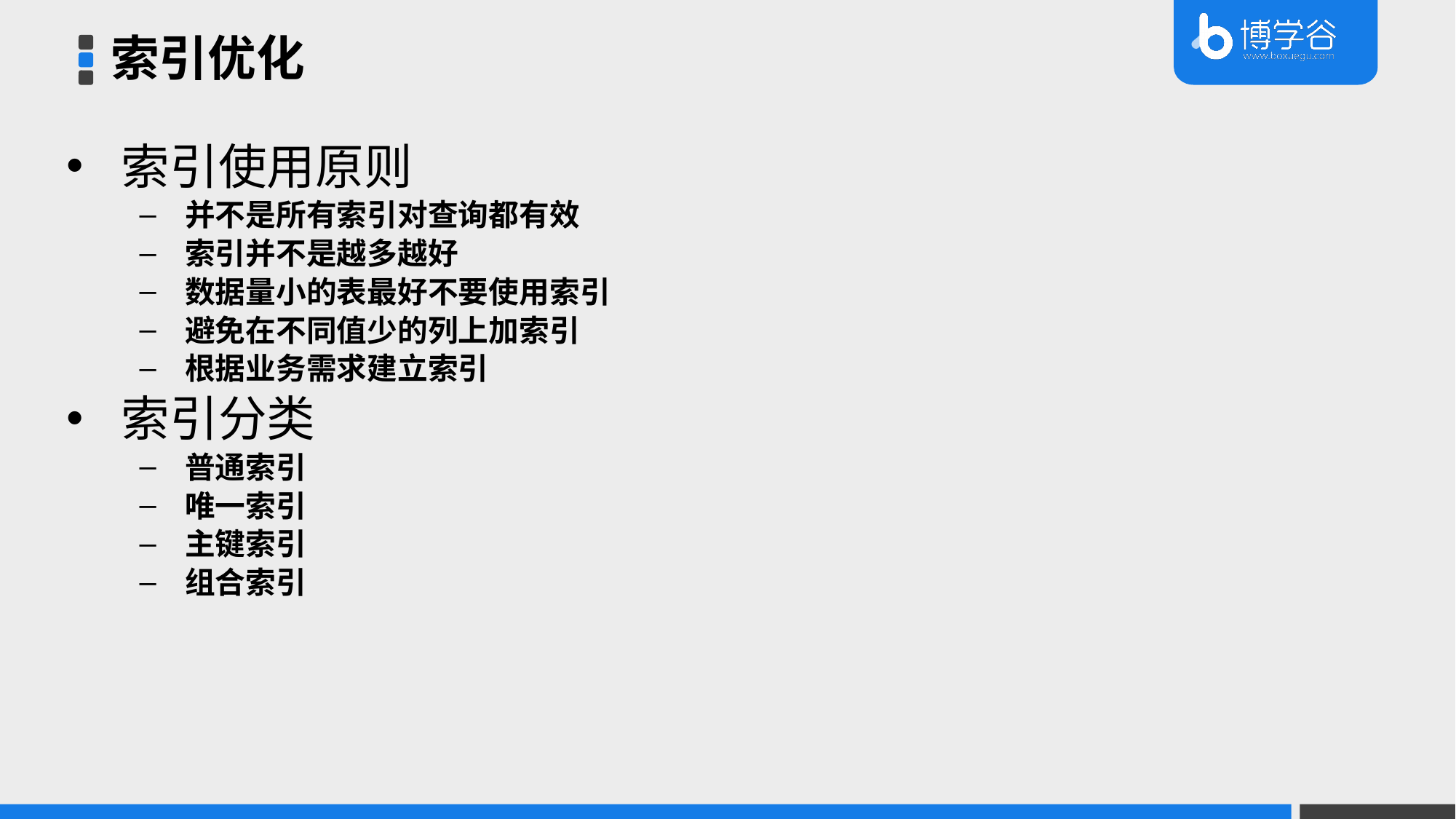

索引优化
索引使用原则
并不是所有索引对查询都有效
索引并不是越多越好
数据量小的表最好不要使用索引
避免在不同值少的列上加索引
根据业务需求建立索引
索引分类
普通索引
唯一索引
主键索引
组合索引